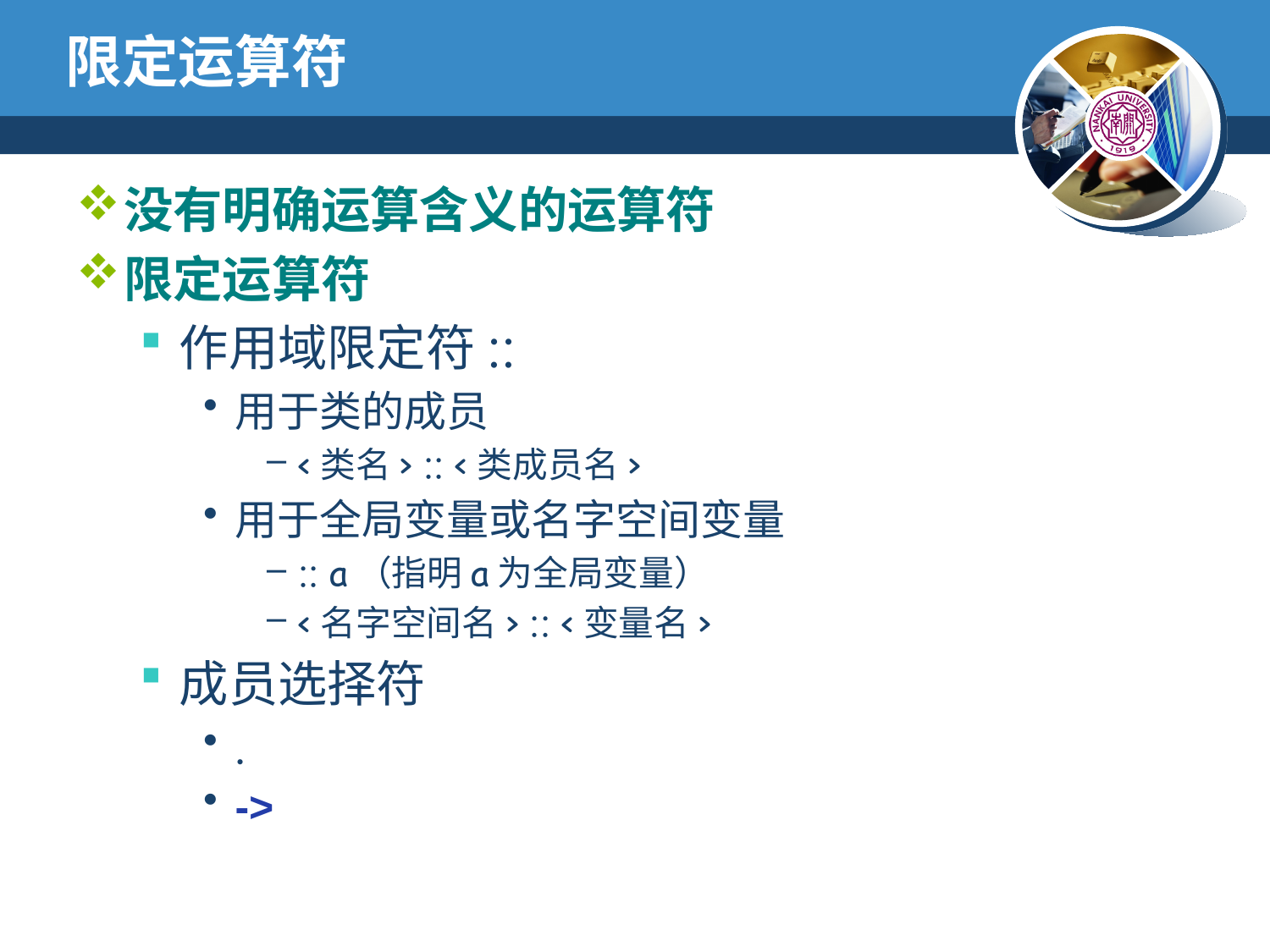

# 限定运算符
没有明确运算含义的运算符
限定运算符
作用域限定符::
用于类的成员
<类名> :: <类成员名>
用于全局变量或名字空间变量
:: a（指明a为全局变量）
<名字空间名> :: <变量名>
成员选择符
.
->